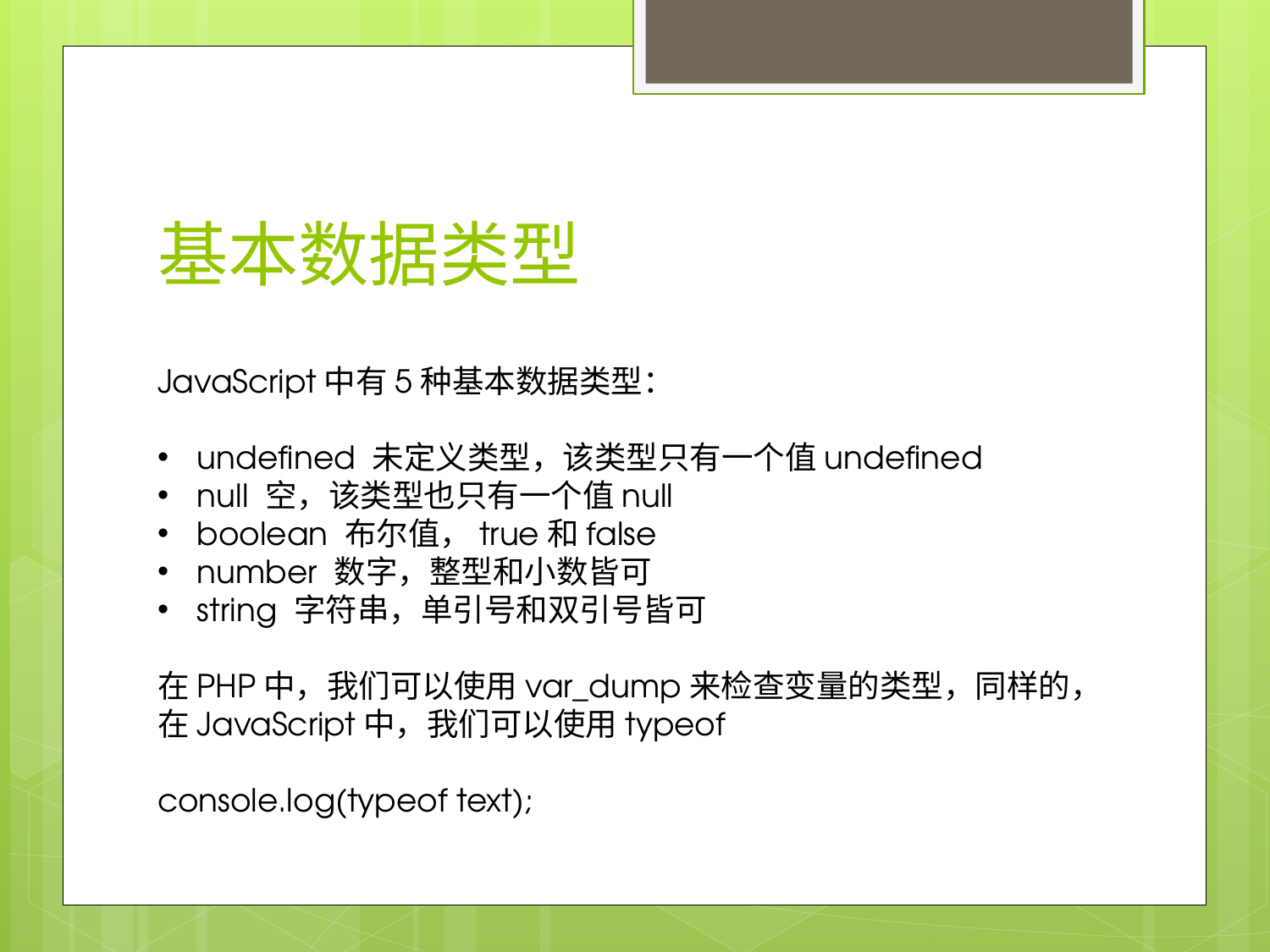

# 基本数据类型
JavaScript中有5种基本数据类型：

undefined 未定义类型，该类型只有一个值undefined
null 空，该类型也只有一个值null
boolean 布尔值，true和false
number 数字，整型和小数皆可
string 字符串，单引号和双引号皆可

在PHP中，我们可以使用var_dump来检查变量的类型，同样的，在JavaScript中，我们可以使用typeof

console.log(typeof text);